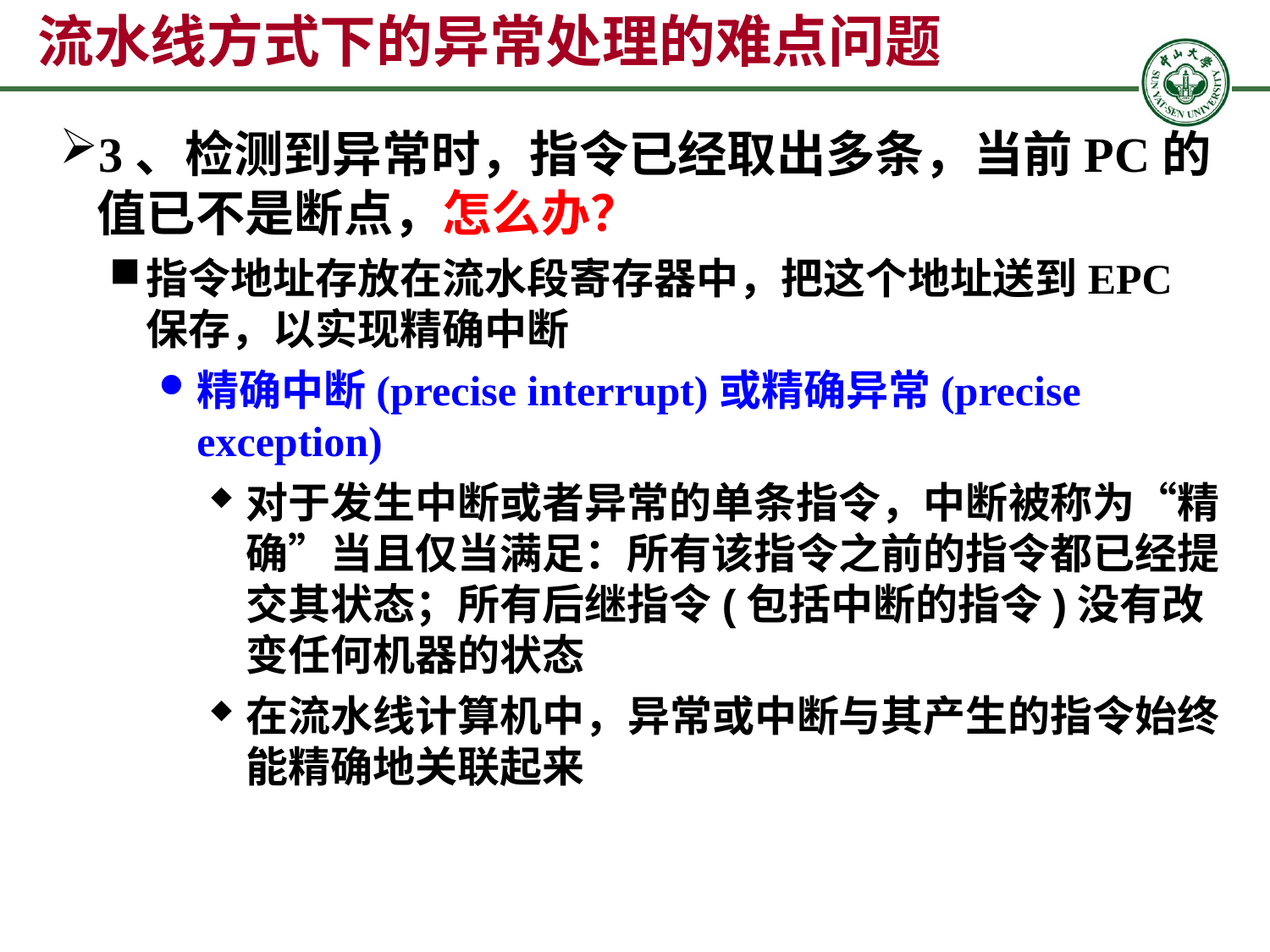

# 流水线方式下的异常处理的难点问题
3、检测到异常时，指令已经取出多条，当前PC的值已不是断点，怎么办？
指令地址存放在流水段寄存器中，把这个地址送到EPC保存，以实现精确中断
精确中断(precise interrupt)或精确异常(precise  exception)
对于发生中断或者异常的单条指令，中断被称为“精确”当且仅当满足：所有该指令之前的指令都已经提交其状态；所有后继指令(包括中断的指令)没有改变任何机器的状态
在流水线计算机中，异常或中断与其产生的指令始终能精确地关联起来